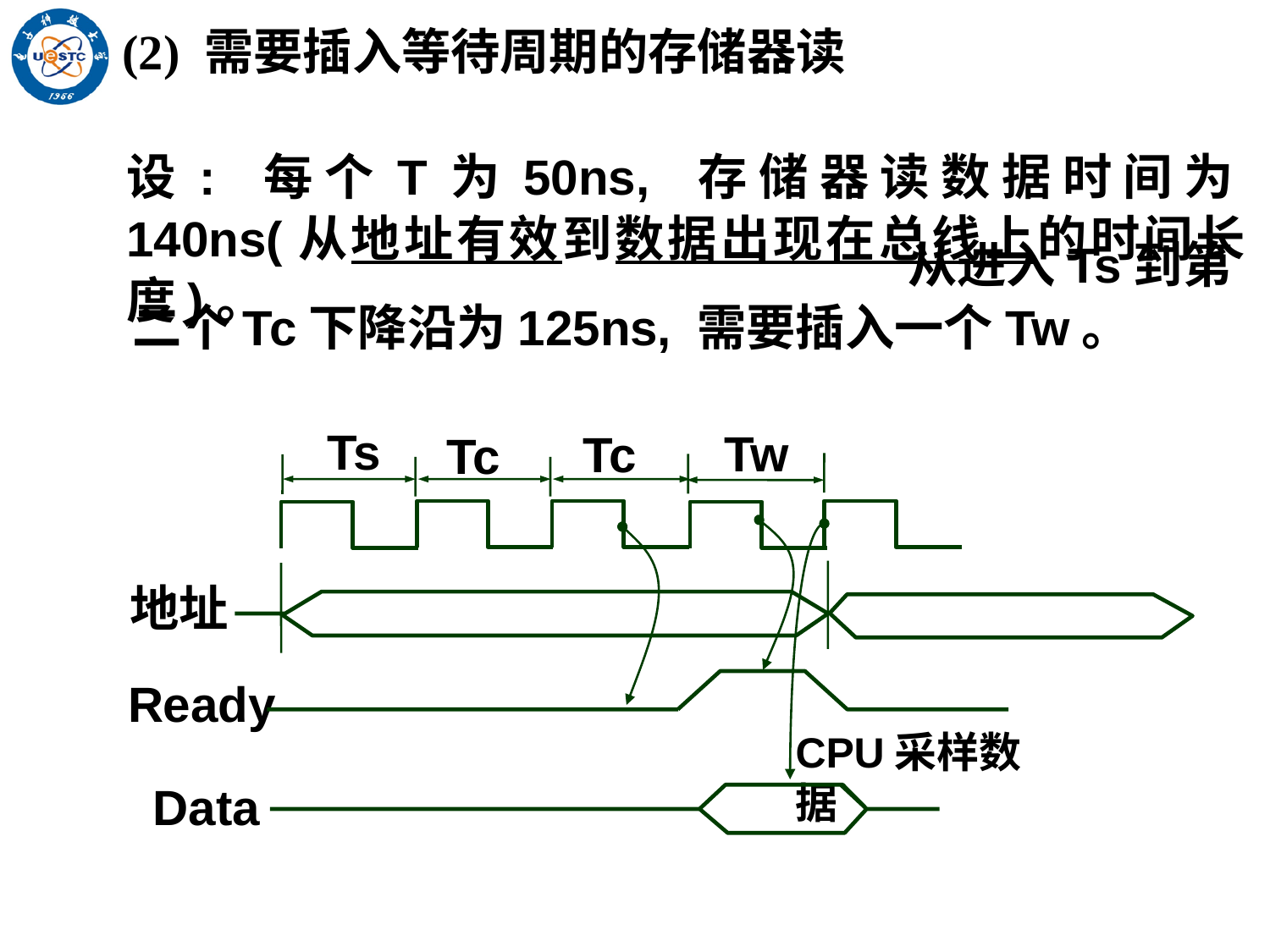

(2) 需要插入等待周期的存储器读
设: 每个T为50ns, 存储器读数据时间为140ns(从地址有效到数据出现在总线上的时间长度)。

                                                                    从进入Ts到第二个Tc下降沿为125ns, 需要插入一个Tw。
Ts
Tc
Tc

Tw

地址

Ready

CPU采样数据
Data